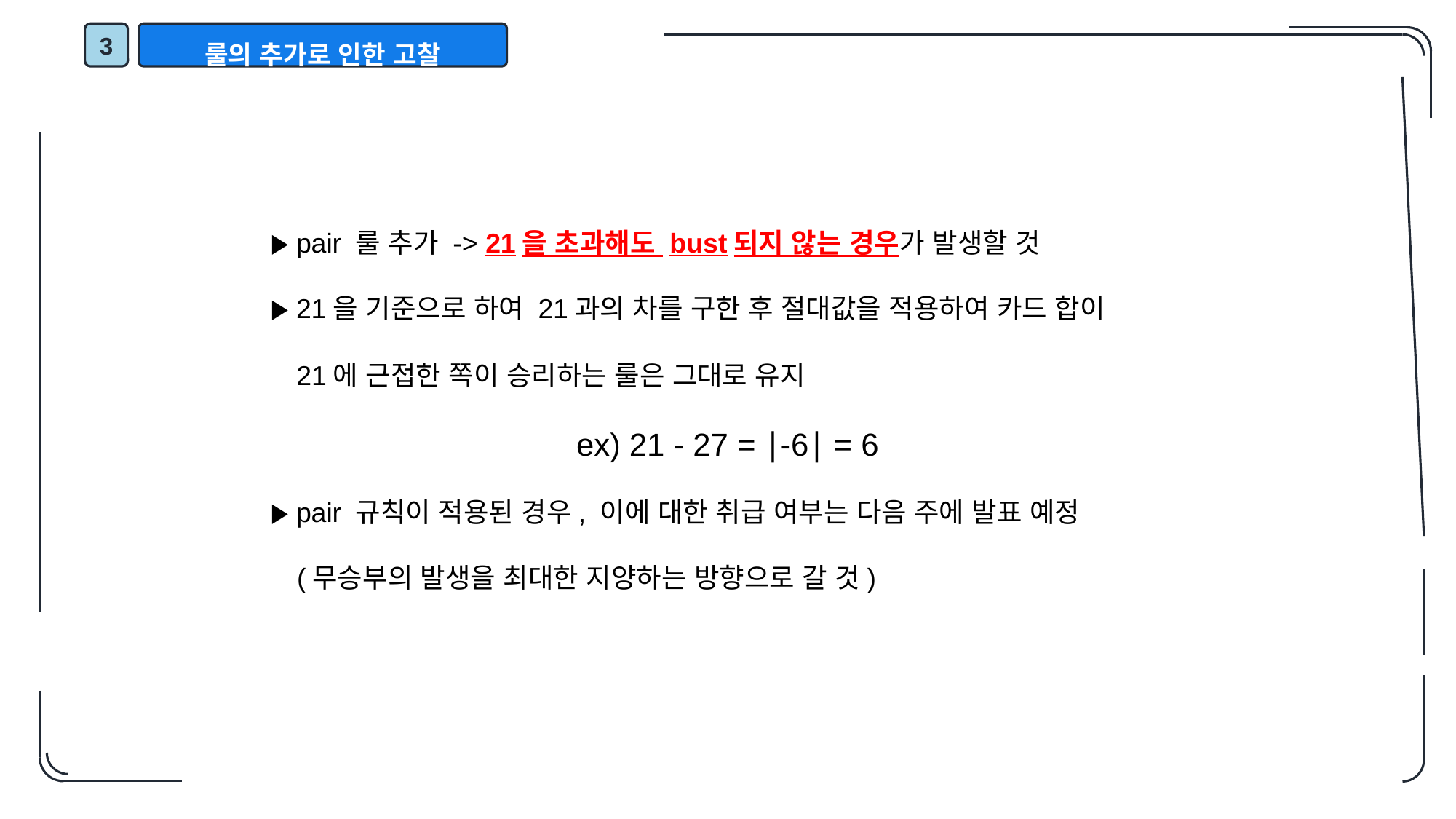

3
룰의 추가로 인한 고찰

▶ pair 룰 추가 -> 21을 초과해도 bust되지 않는 경우가 발생할 것

▶ 21을 기준으로 하여 21과의 차를 구한 후 절대값을 적용하여 카드 합이

    21에 근접한 쪽이 승리하는 룰은 그대로 유지

ex) 21 - 27 = ∣-6∣ = 6

▶ pair 규칙이 적용된 경우, 이에 대한 취급 여부는 다음 주에 발표 예정

    (무승부의 발생을 최대한 지양하는 방향으로 갈 것)